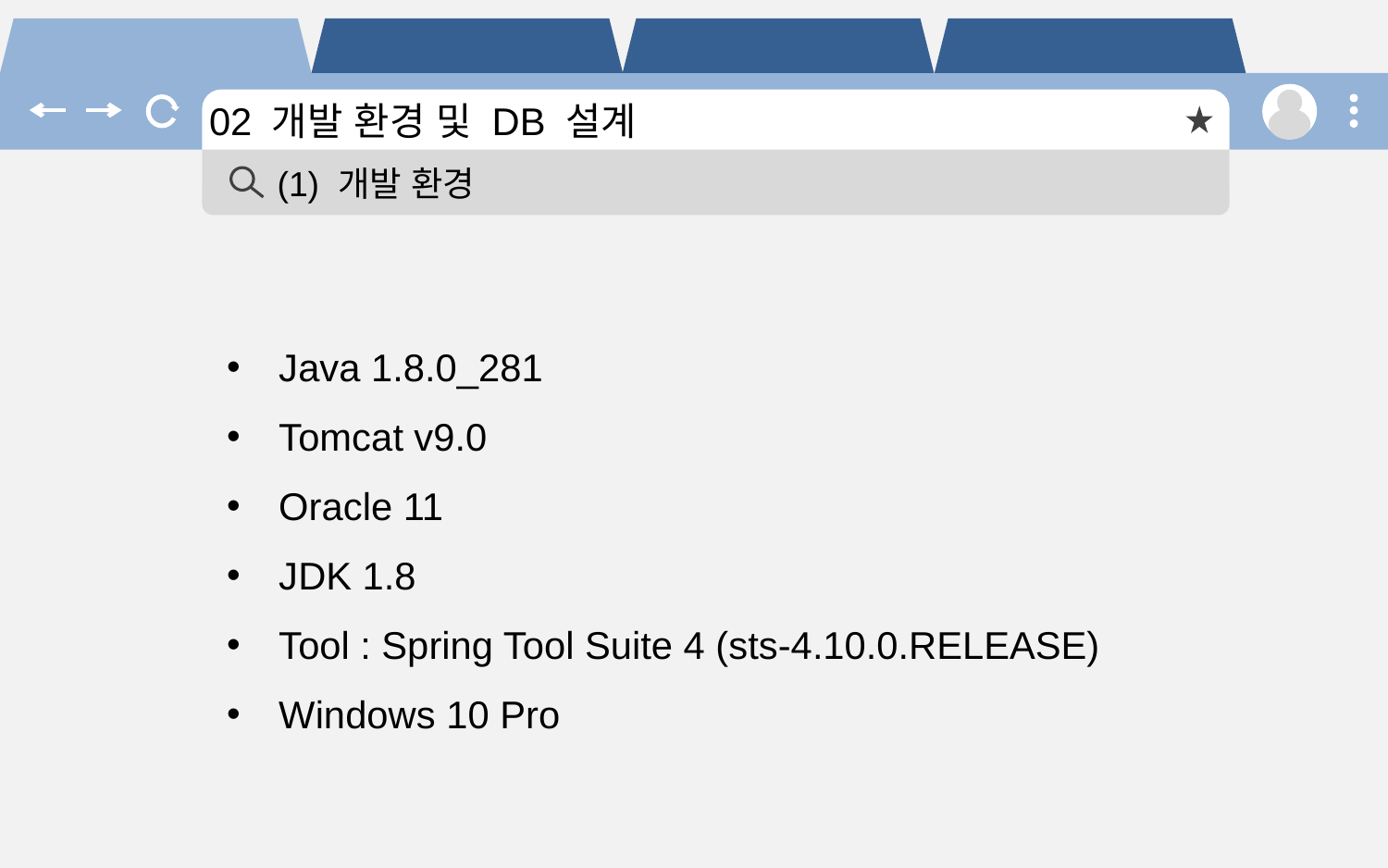

02 개발 환경 및 DB 설계

(1) 개발 환경

Java 1.8.0_281
Tomcat v9.0
Oracle 11
JDK 1.8
Tool : Spring Tool Suite 4 (sts-4.10.0.RELEASE)
Windows 10 Pro